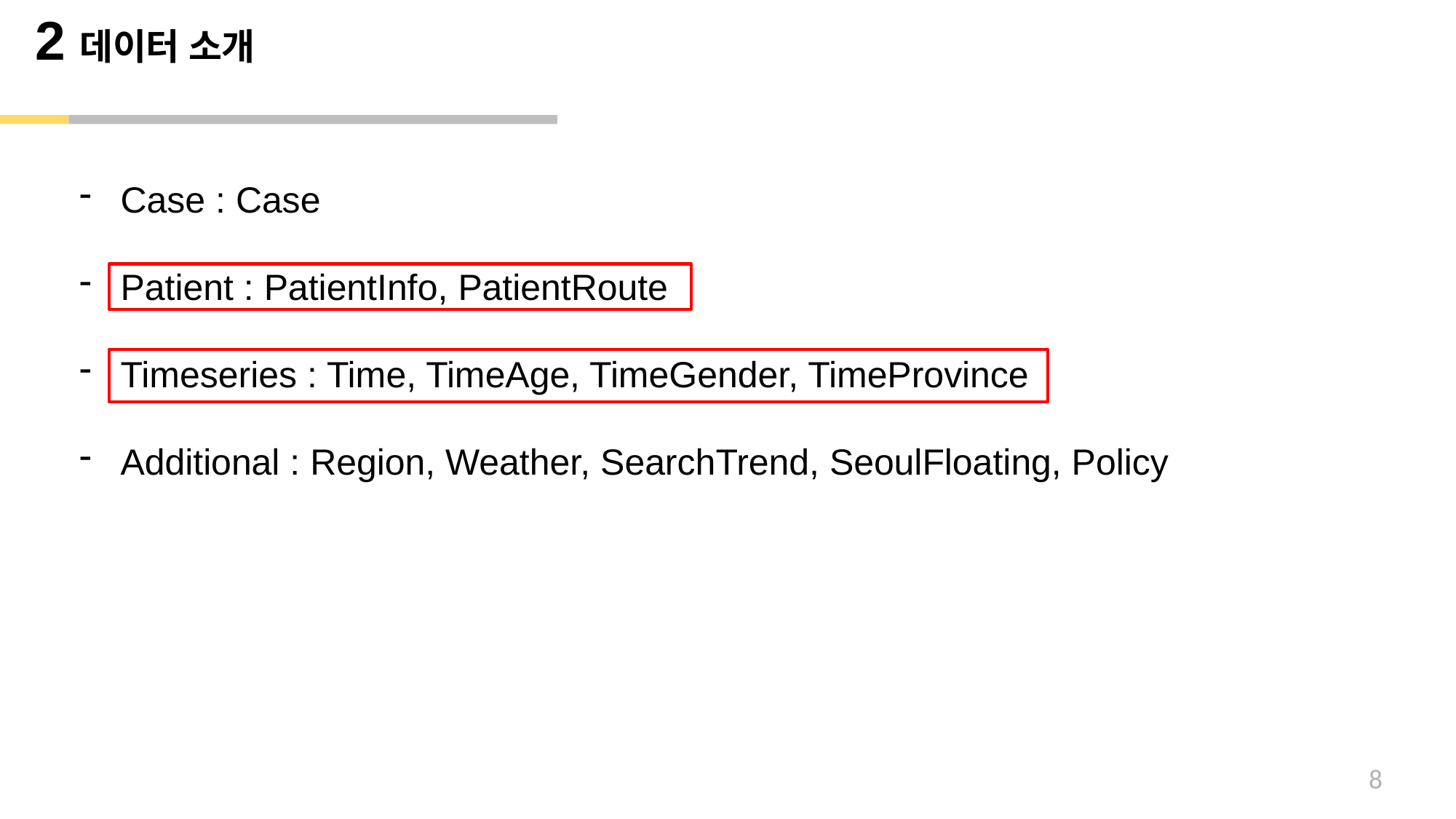

# 데이터 소개
2

Case : Case

Patient : PatientInfo, PatientRoute

Timeseries : Time, TimeAge, TimeGender, TimeProvince

Additional : Region, Weather, SearchTrend, SeoulFloating, Policy

8